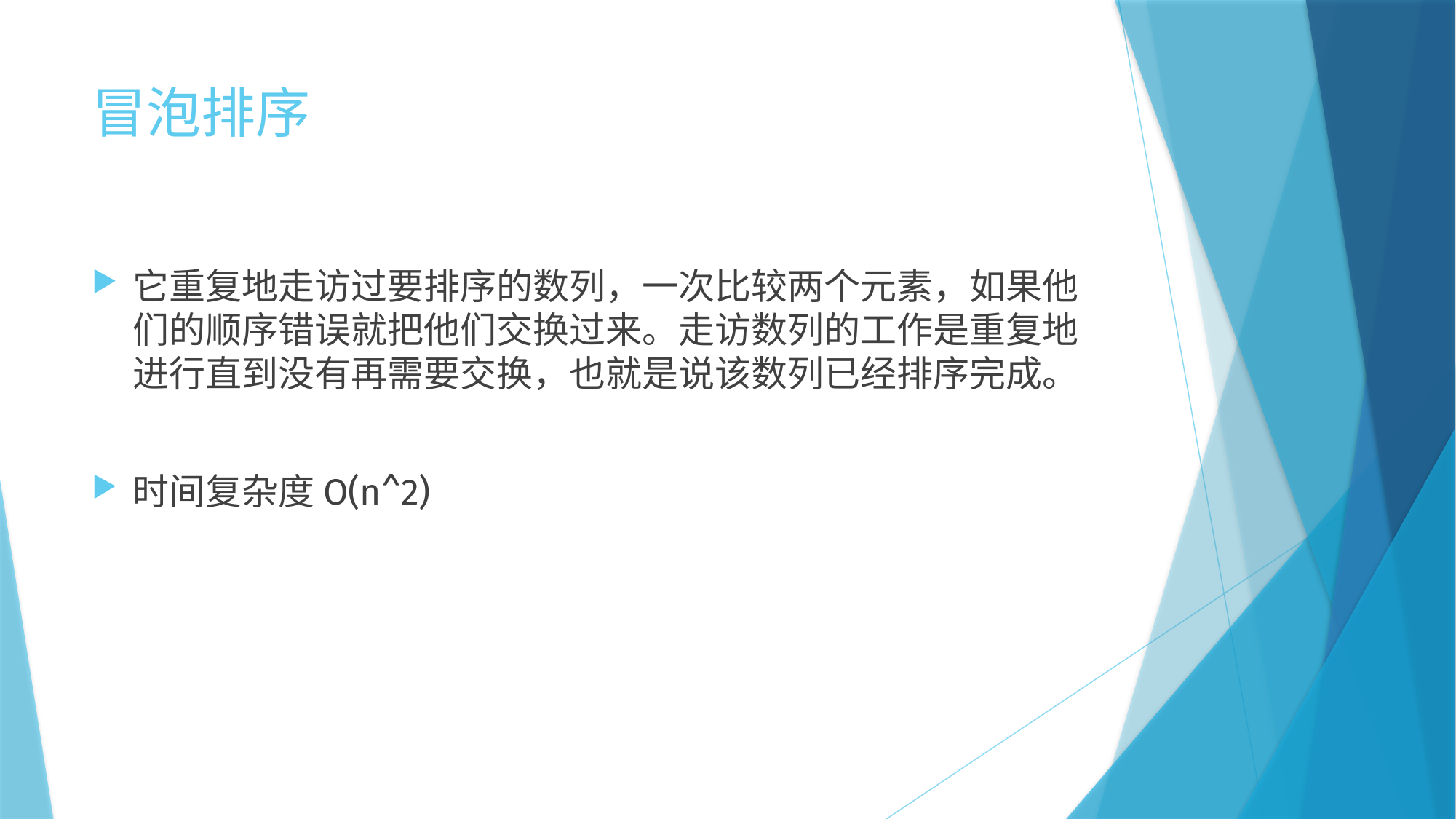

# 冒泡排序
它重复地走访过要排序的数列，一次比较两个元素，如果他们的顺序错误就把他们交换过来。走访数列的工作是重复地进行直到没有再需要交换，也就是说该数列已经排序完成。

时间复杂度O(n^2)